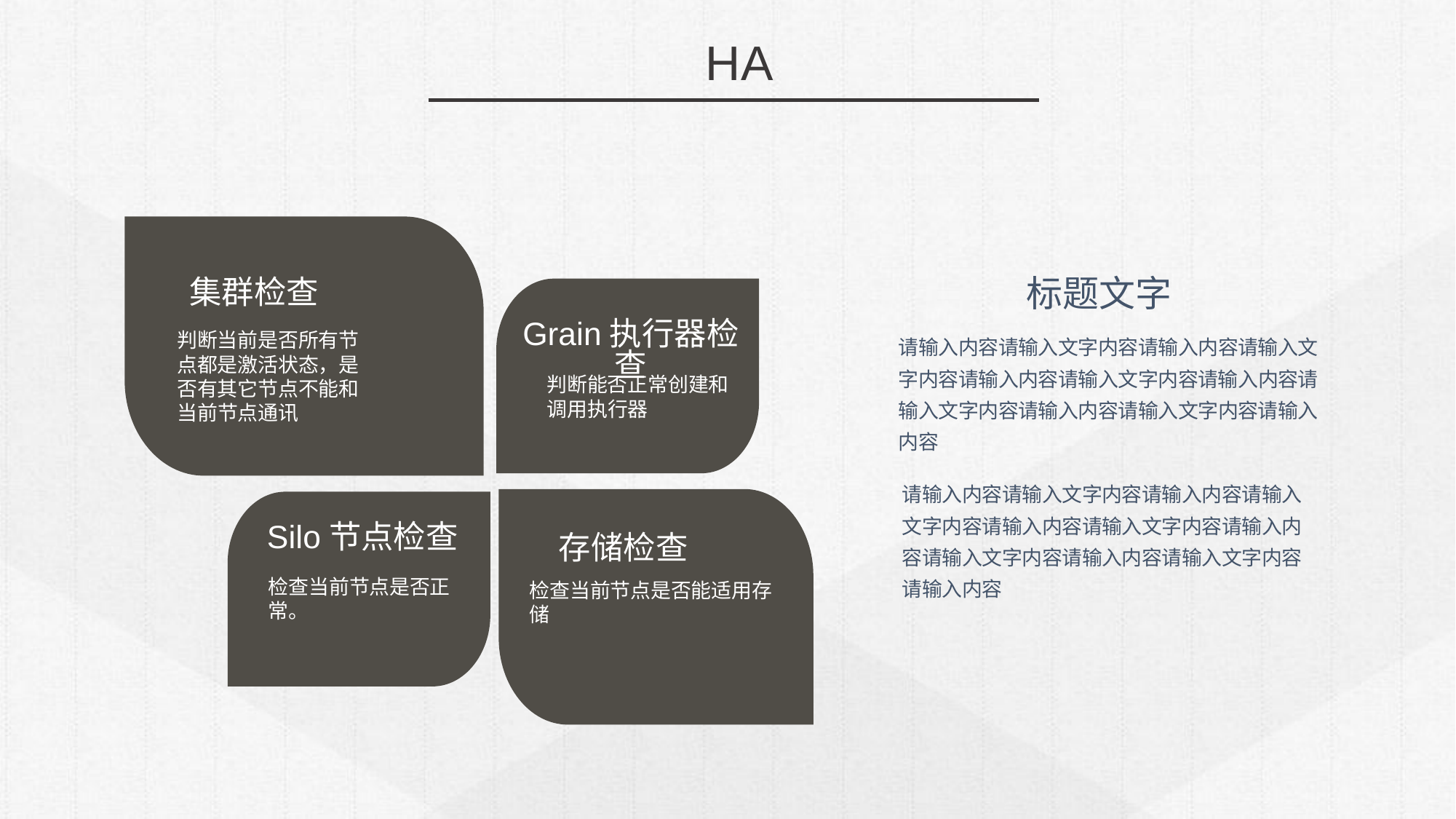

HA

集群检查
标题文字
请输入内容请输入文字内容请输入内容请输入文字内容请输入内容请输入文字内容请输入内容请输入文字内容请输入内容请输入文字内容请输入内容

Grain执行器检查
判断能否正常创建和调用执行器
判断当前是否所有节点都是激活状态，是否有其它节点不能和当前节点通讯
请输入内容请输入文字内容请输入内容请输入文字内容请输入内容请输入文字内容请输入内容请输入文字内容请输入内容请输入文字内容请输入内容

存储检查
检查当前节点是否能适用存储

Silo节点检查
检查当前节点是否正常。